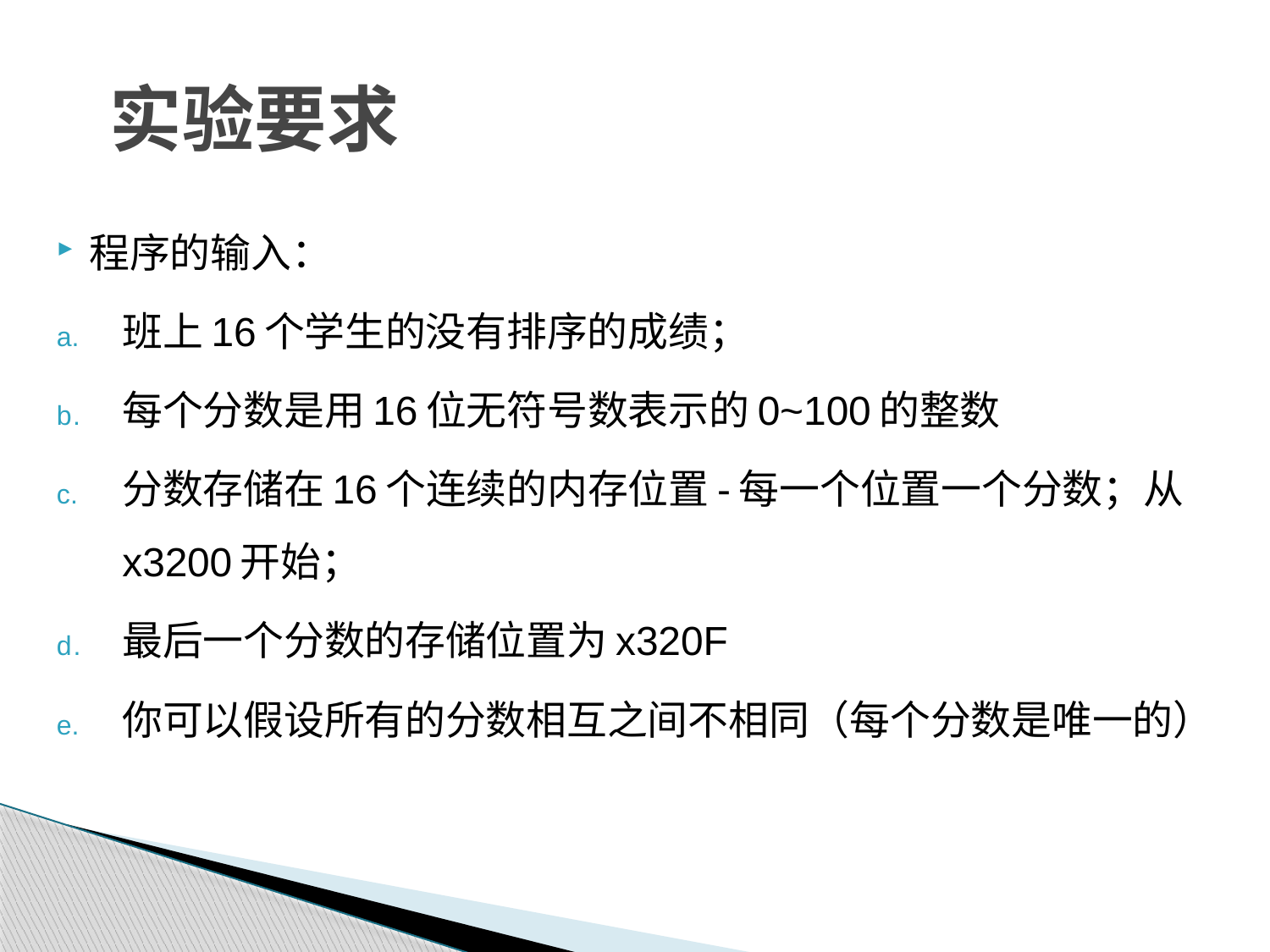

# 实验要求
程序的输入：
班上16个学生的没有排序的成绩；
每个分数是用16位无符号数表示的0~100的整数
分数存储在16个连续的内存位置-每一个位置一个分数；从x3200开始；
最后一个分数的存储位置为x320F
你可以假设所有的分数相互之间不相同（每个分数是唯一的）